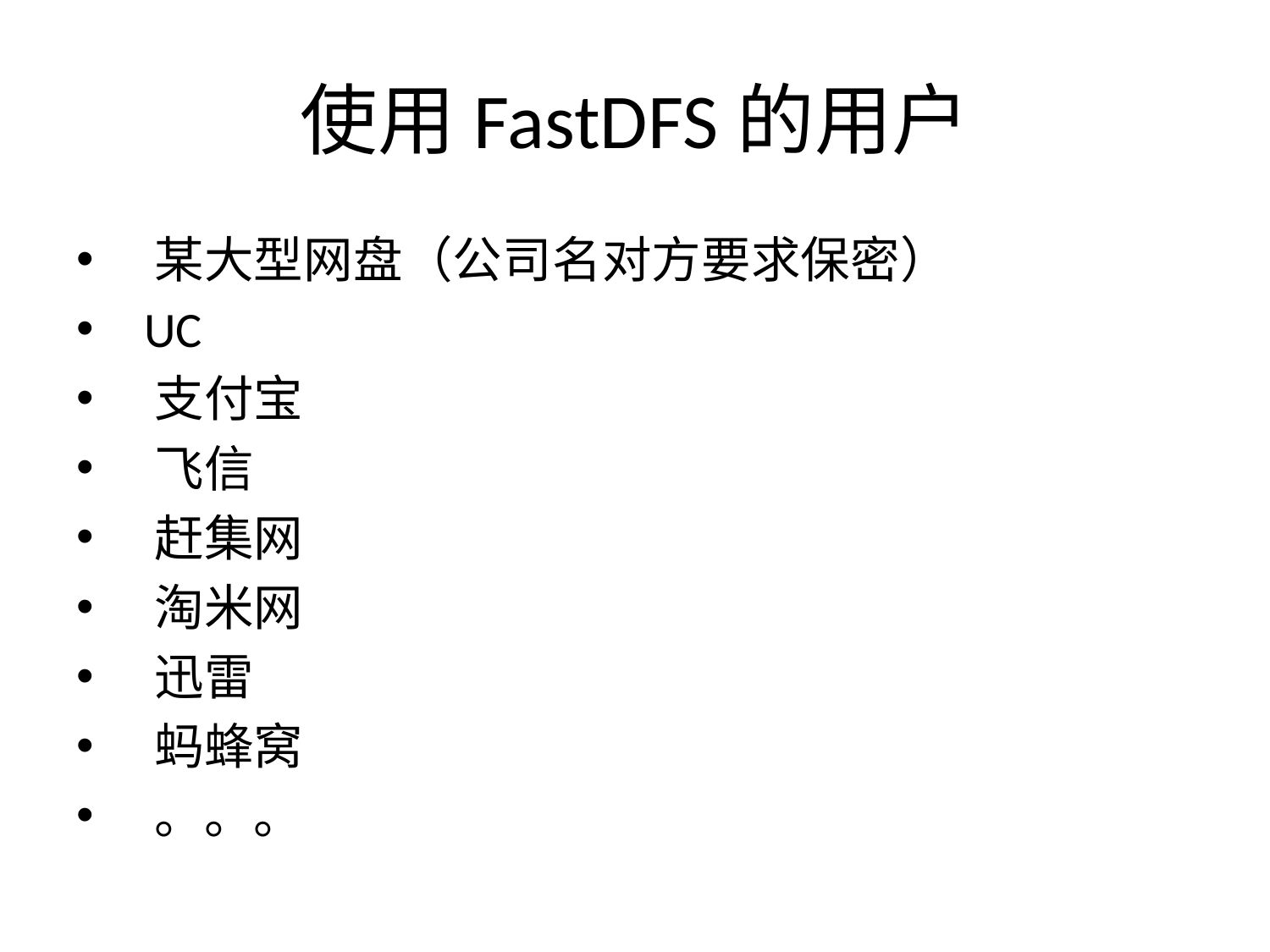

# 使用FastDFS的用户
  某大型网盘（公司名对方要求保密）
  UC
  支付宝
  飞信
  赶集网
  淘米网
  迅雷
  蚂蜂窝
  。。。